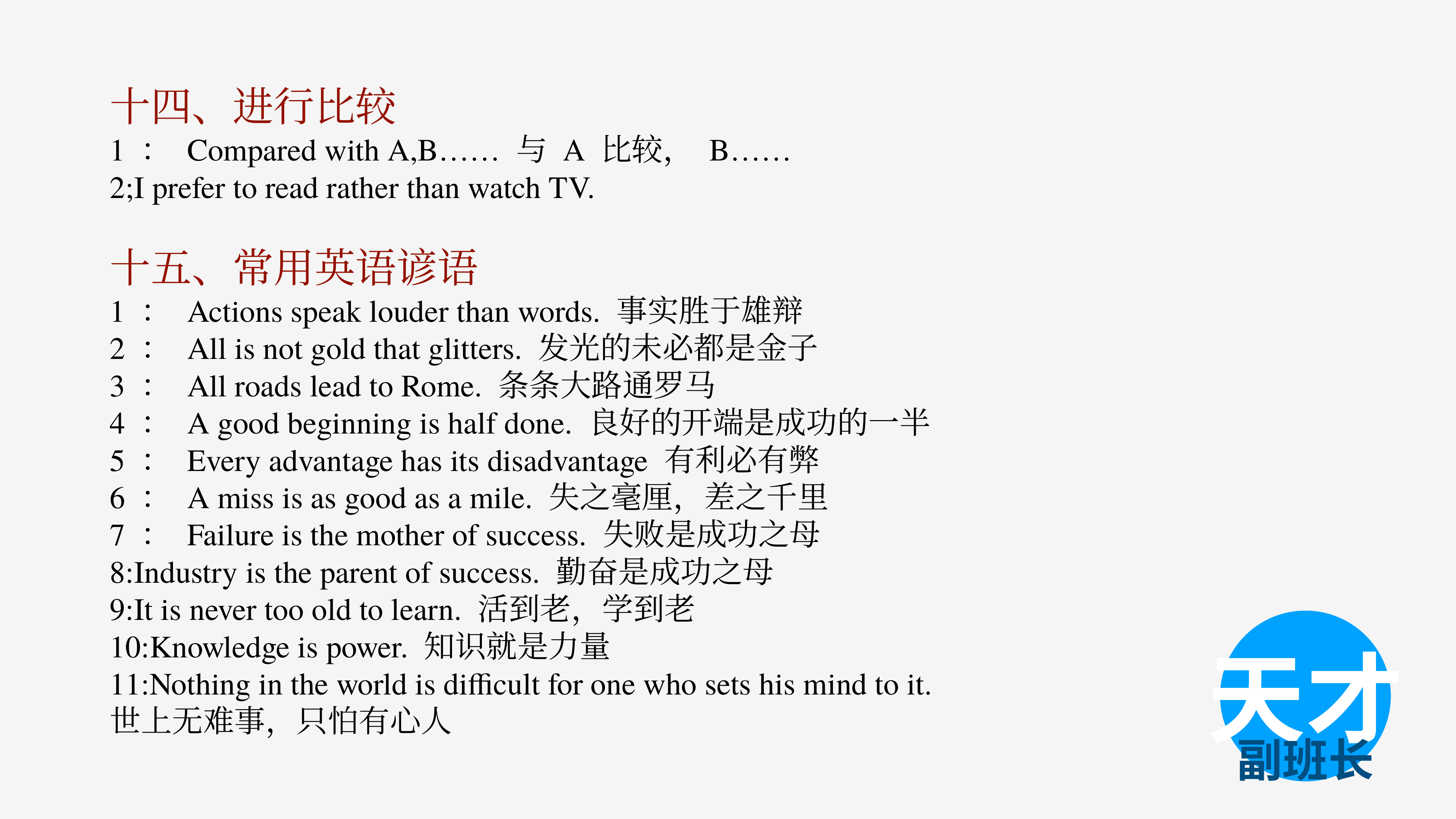

十四、进行比较
1 ： Compared with A,B…… 与 A 比较， B……
2;I prefer to read rather than watch TV.

十五、常用英语谚语
1 ： Actions speak louder than words. 事实胜于雄辩
2 ： All is not gold that glitters. 发光的未必都是金子
3 ： All roads lead to Rome. 条条大路通罗马
4 ： A good beginning is half done. 良好的开端是成功的一半
5 ： Every advantage has its disadvantage 有利必有弊
6 ： A miss is as good as a mile. 失之毫厘，差之千里
7 ： Failure is the mother of success. 失败是成功之母
8:Industry is the parent of success. 勤奋是成功之母
9:It is never too old to learn. 活到老，学到老
10:Knowledge is power. 知识就是力量
11:Nothing in the world is difficult for one who sets his mind to it.
世上无难事，只怕有心人